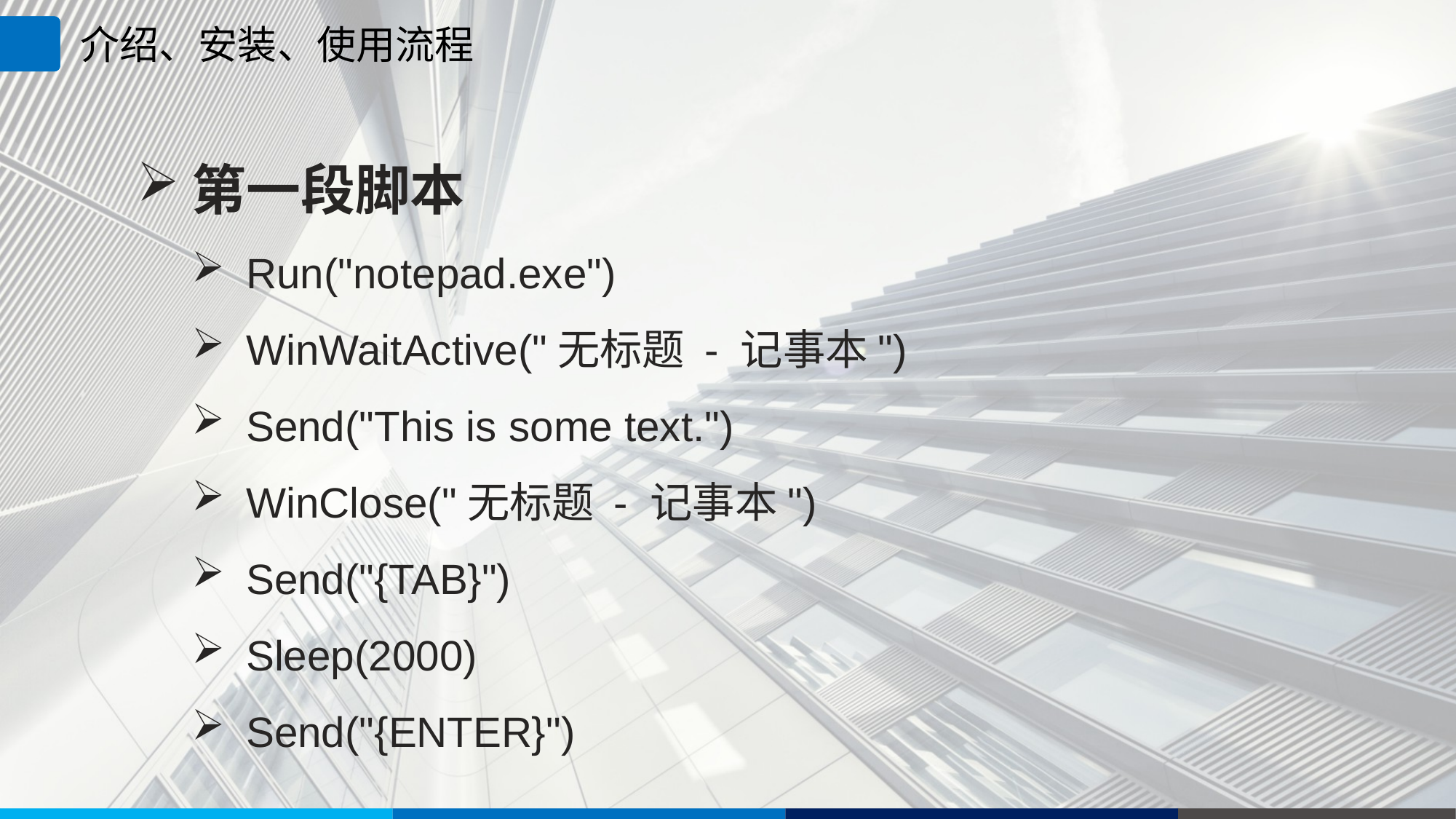

介绍、安装、使用流程

第一段脚本
Run("notepad.exe")
WinWaitActive("无标题 - 记事本")
Send("This is some text.")
WinClose("无标题 - 记事本")
Send("{TAB}")
Sleep(2000)
Send("{ENTER}")